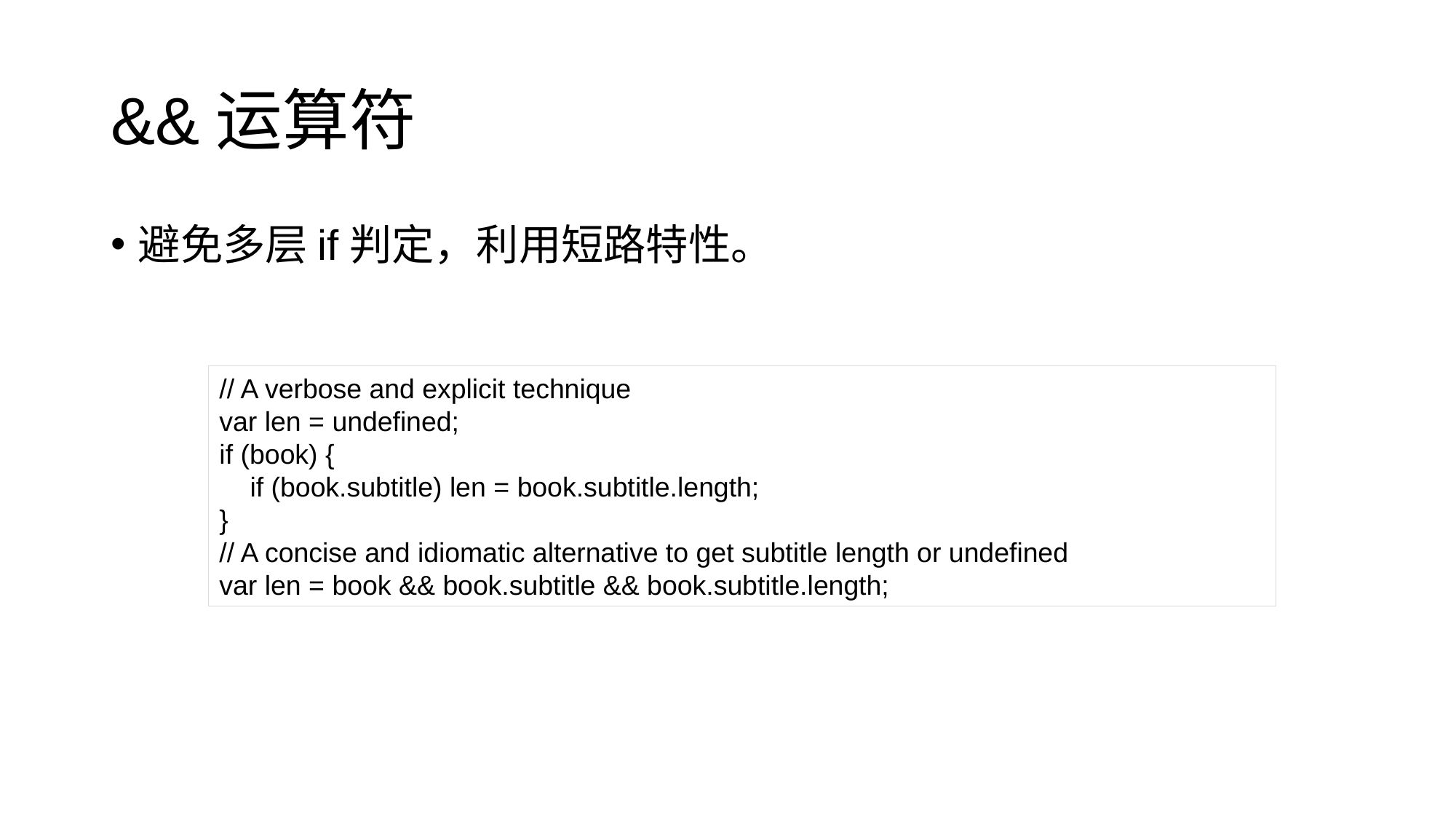

# &&运算符
避免多层if判定，利用短路特性。
// A verbose and explicit technique
var len = undefined;
if (book) {
    if (book.subtitle) len = book.subtitle.length;
}
// A concise and idiomatic alternative to get subtitle length or undefined
var len = book && book.subtitle && book.subtitle.length;